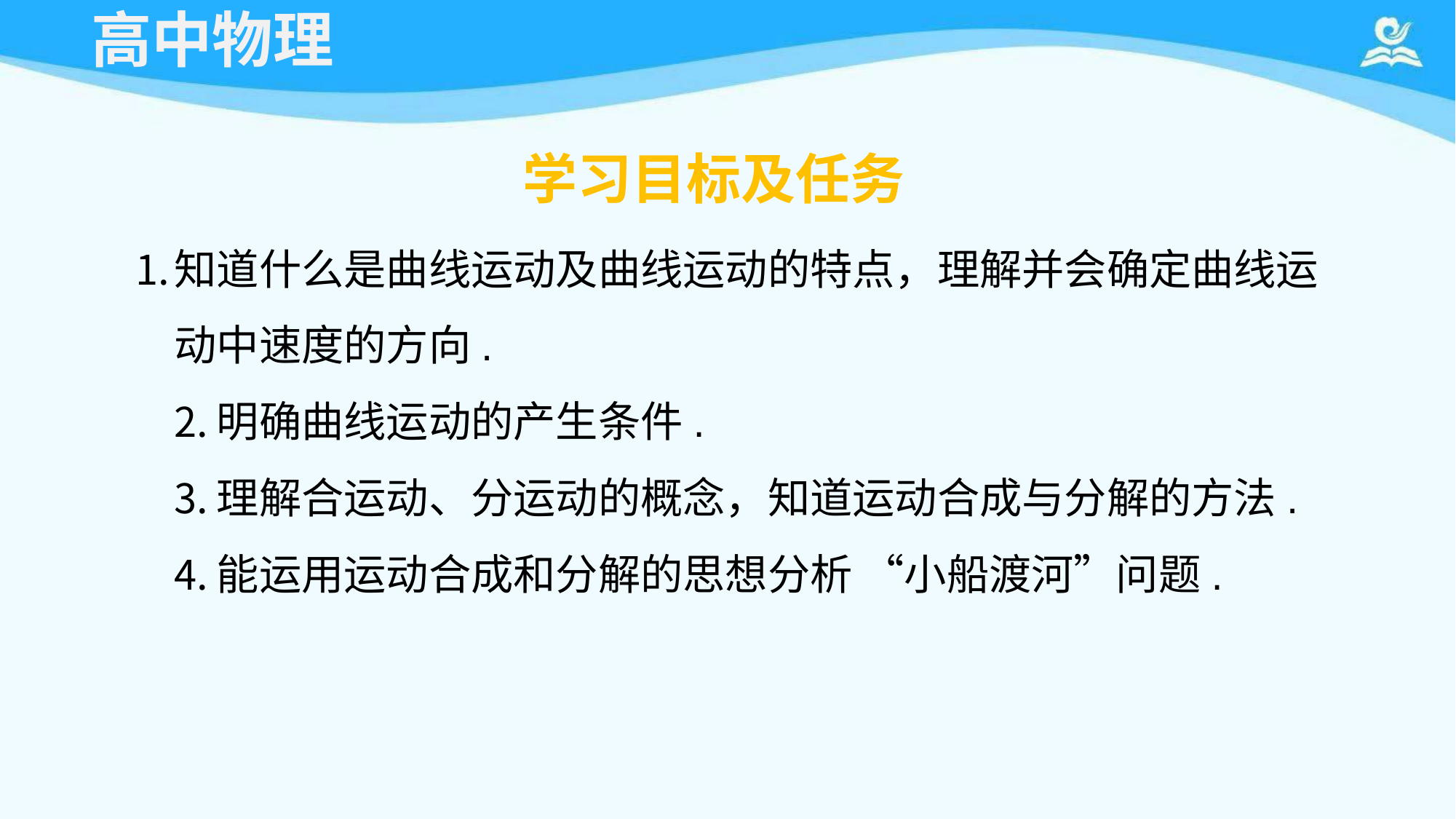

# 高中物理
学习目标及任务
知道什么是曲线运动及曲线运动的特点，理解并会确定曲线运 动中速度的方向.
明确曲线运动的产生条件.
理解合运动、分运动的概念，知道运动合成与分解的方法.
能运用运动合成和分解的思想分析 “小船渡河”问题.